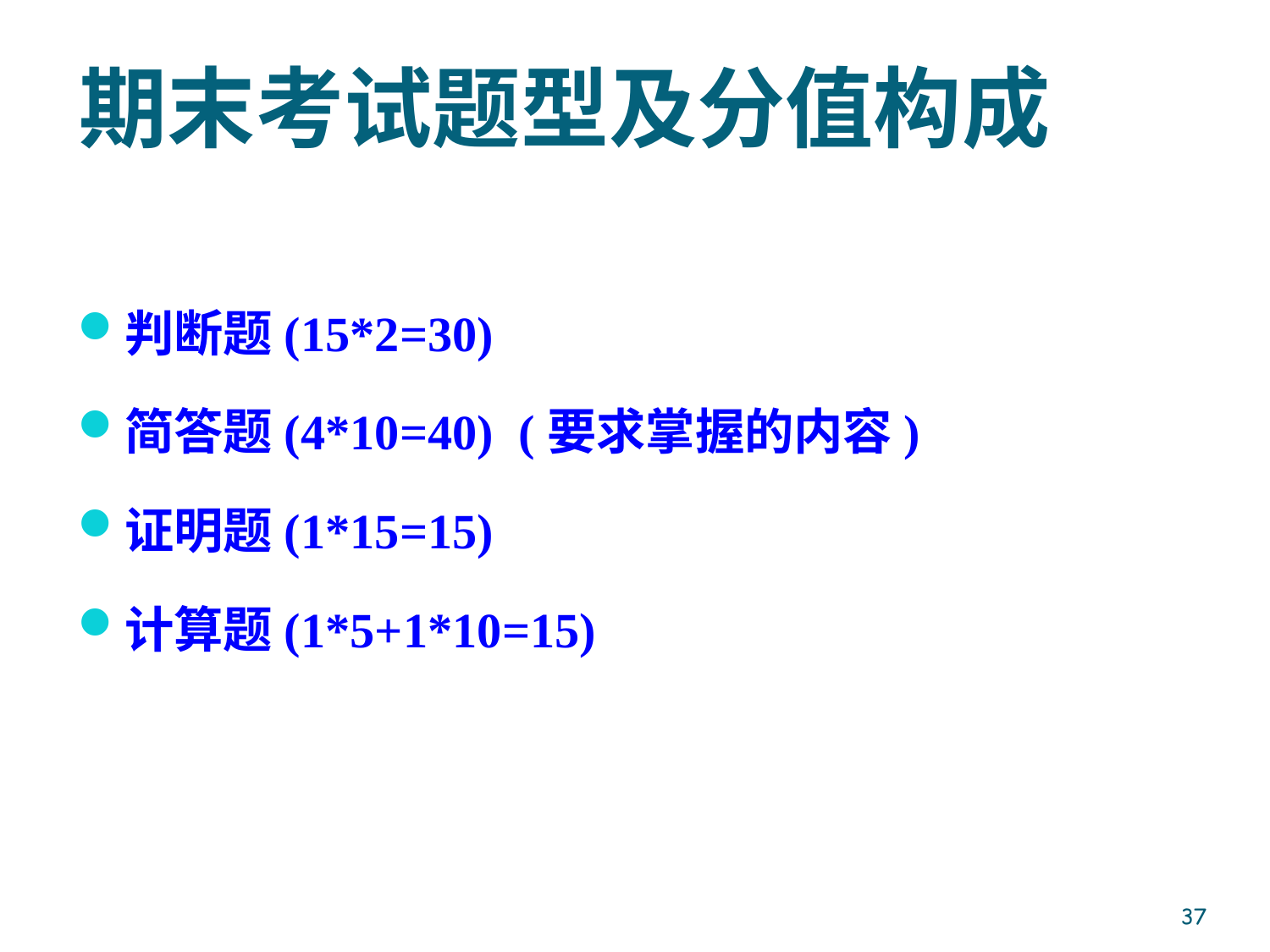

# 期末考试题型及分值构成
判断题(15*2=30)
简答题(4*10=40)  (要求掌握的内容)
证明题(1*15=15)
计算题(1*5+1*10=15)
37